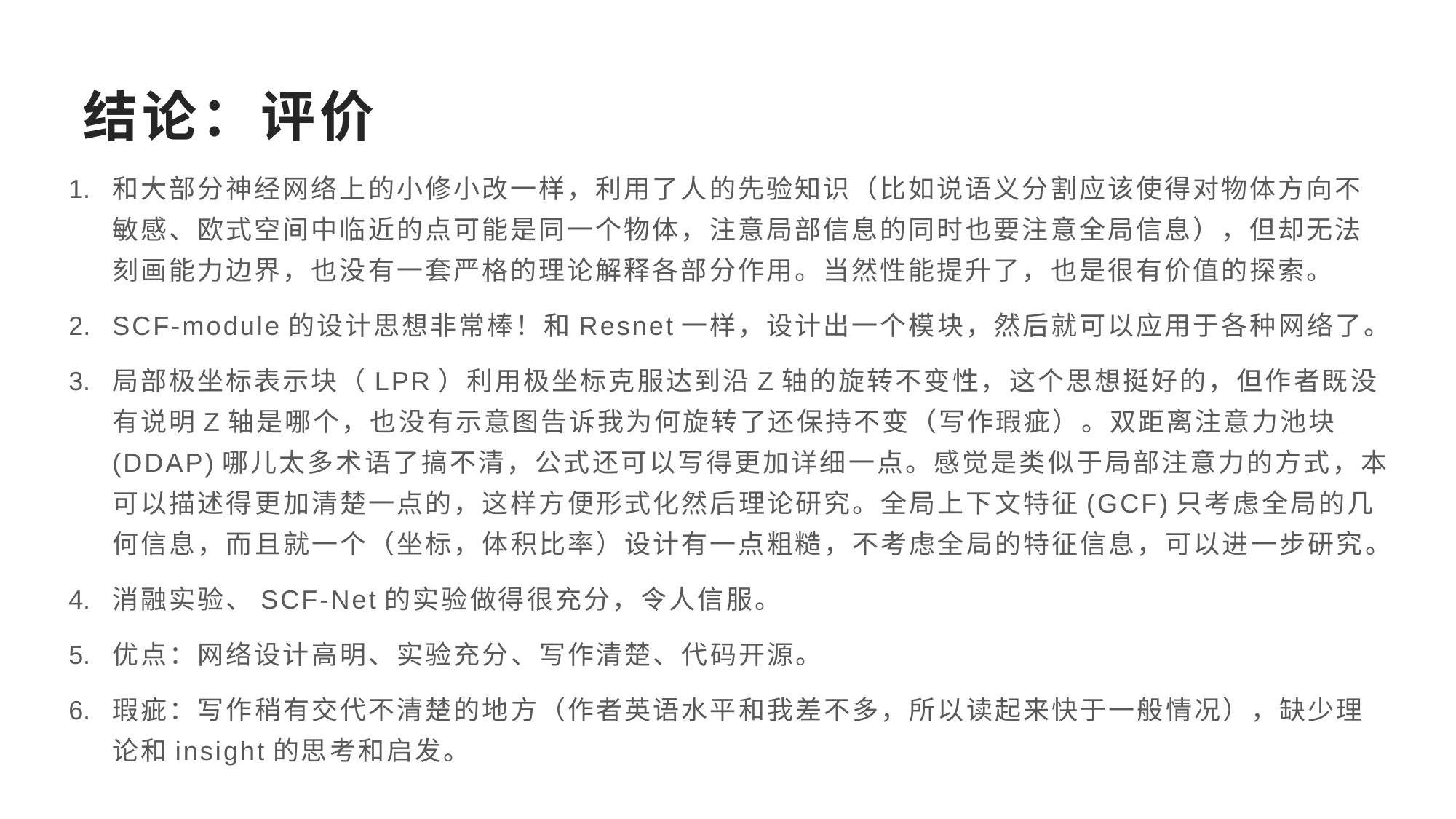

# 结论：评价
和大部分神经网络上的小修小改一样，利用了人的先验知识（比如说语义分割应该使得对物体方向不敏感、欧式空间中临近的点可能是同一个物体，注意局部信息的同时也要注意全局信息），但却无法刻画能力边界，也没有一套严格的理论解释各部分作用。当然性能提升了，也是很有价值的探索。
SCF-module的设计思想非常棒！和Resnet一样，设计出一个模块，然后就可以应用于各种网络了。
局部极坐标表示块（LPR）利用极坐标克服达到沿Z轴的旋转不变性，这个思想挺好的，但作者既没有说明Z轴是哪个，也没有示意图告诉我为何旋转了还保持不变（写作瑕疵）。双距离注意力池块(DDAP)哪儿太多术语了搞不清，公式还可以写得更加详细一点。感觉是类似于局部注意力的方式，本可以描述得更加清楚一点的，这样方便形式化然后理论研究。全局上下文特征(GCF)只考虑全局的几何信息，而且就一个（坐标，体积比率）设计有一点粗糙，不考虑全局的特征信息，可以进一步研究。
消融实验、SCF-Net的实验做得很充分，令人信服。
优点：网络设计高明、实验充分、写作清楚、代码开源。
瑕疵：写作稍有交代不清楚的地方（作者英语水平和我差不多，所以读起来快于一般情况），缺少理论和insight的思考和启发。